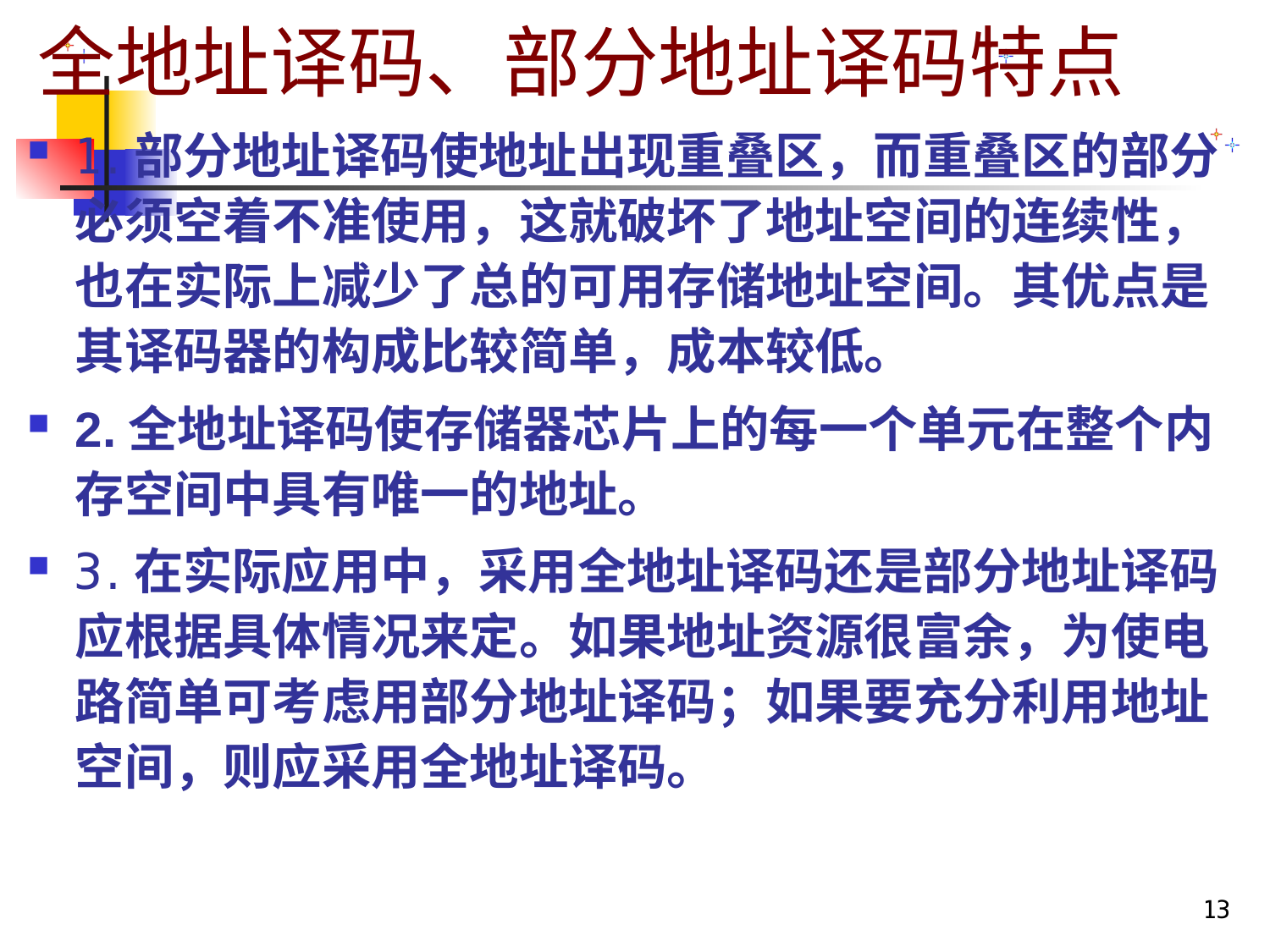

# 全地址译码、部分地址译码特点
1.部分地址译码使地址出现重叠区，而重叠区的部分必须空着不准使用，这就破坏了地址空间的连续性，也在实际上减少了总的可用存储地址空间。其优点是其译码器的构成比较简单，成本较低。
2.全地址译码使存储器芯片上的每一个单元在整个内存空间中具有唯一的地址。
3.在实际应用中，采用全地址译码还是部分地址译码应根据具体情况来定。如果地址资源很富余，为使电路简单可考虑用部分地址译码；如果要充分利用地址空间，则应采用全地址译码。
13